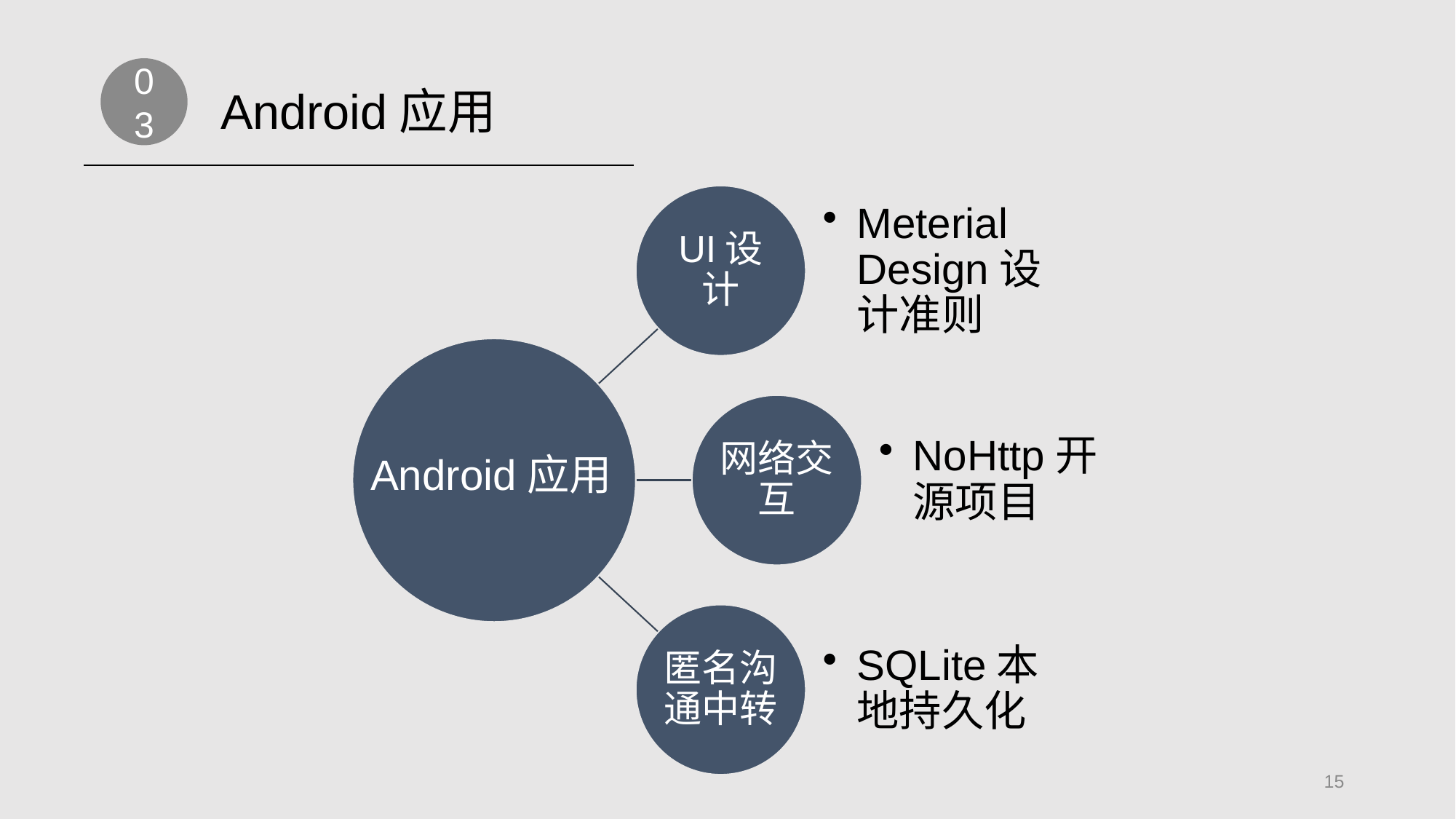

03
Android应用
UI设计
Meterial Design设计准则
网络交互
NoHttp开源项目
匿名沟通中转
SQLite本地持久化
Android应用
15